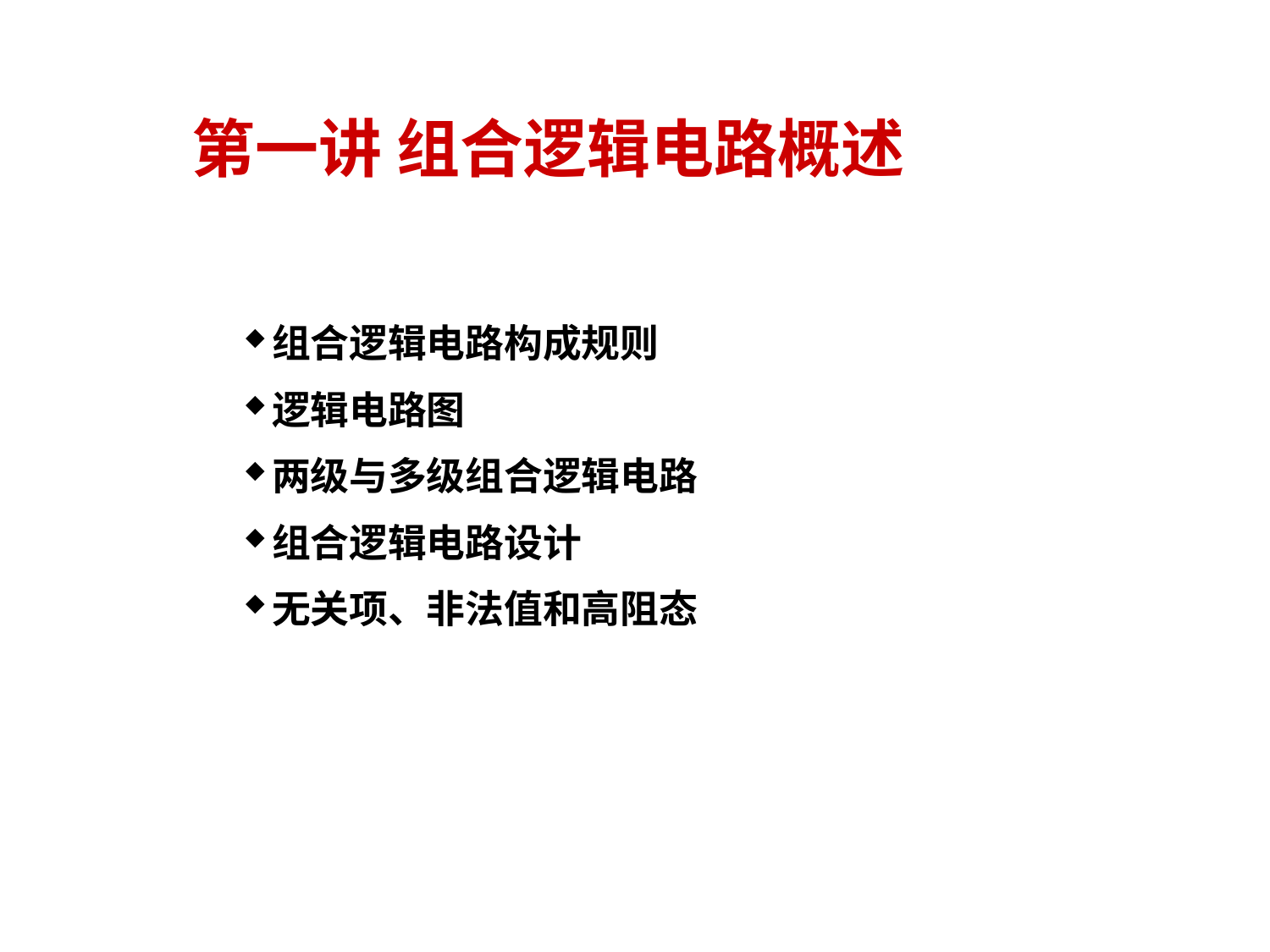

# 第一讲 组合逻辑电路概述
组合逻辑电路构成规则
逻辑电路图
两级与多级组合逻辑电路
组合逻辑电路设计
无关项、非法值和高阻态
2